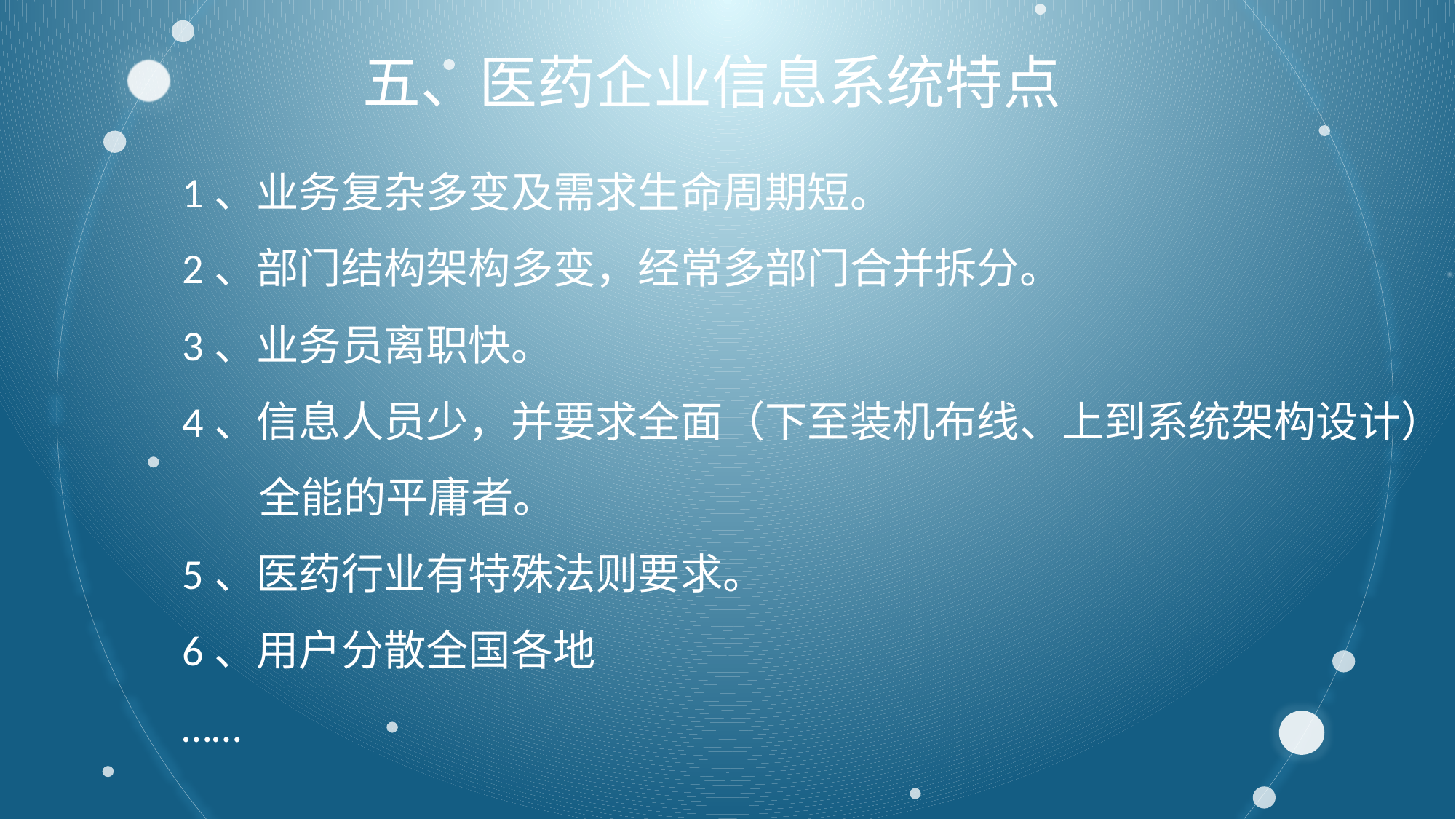

# 五、医药企业信息系统特点
1、业务复杂多变及需求生命周期短。
2、部门结构架构多变，经常多部门合并拆分。
3、业务员离职快。
4、信息人员少，并要求全面（下至装机布线、上到系统架构设计）
       全能的平庸者。
5、医药行业有特殊法则要求。
6、用户分散全国各地
……